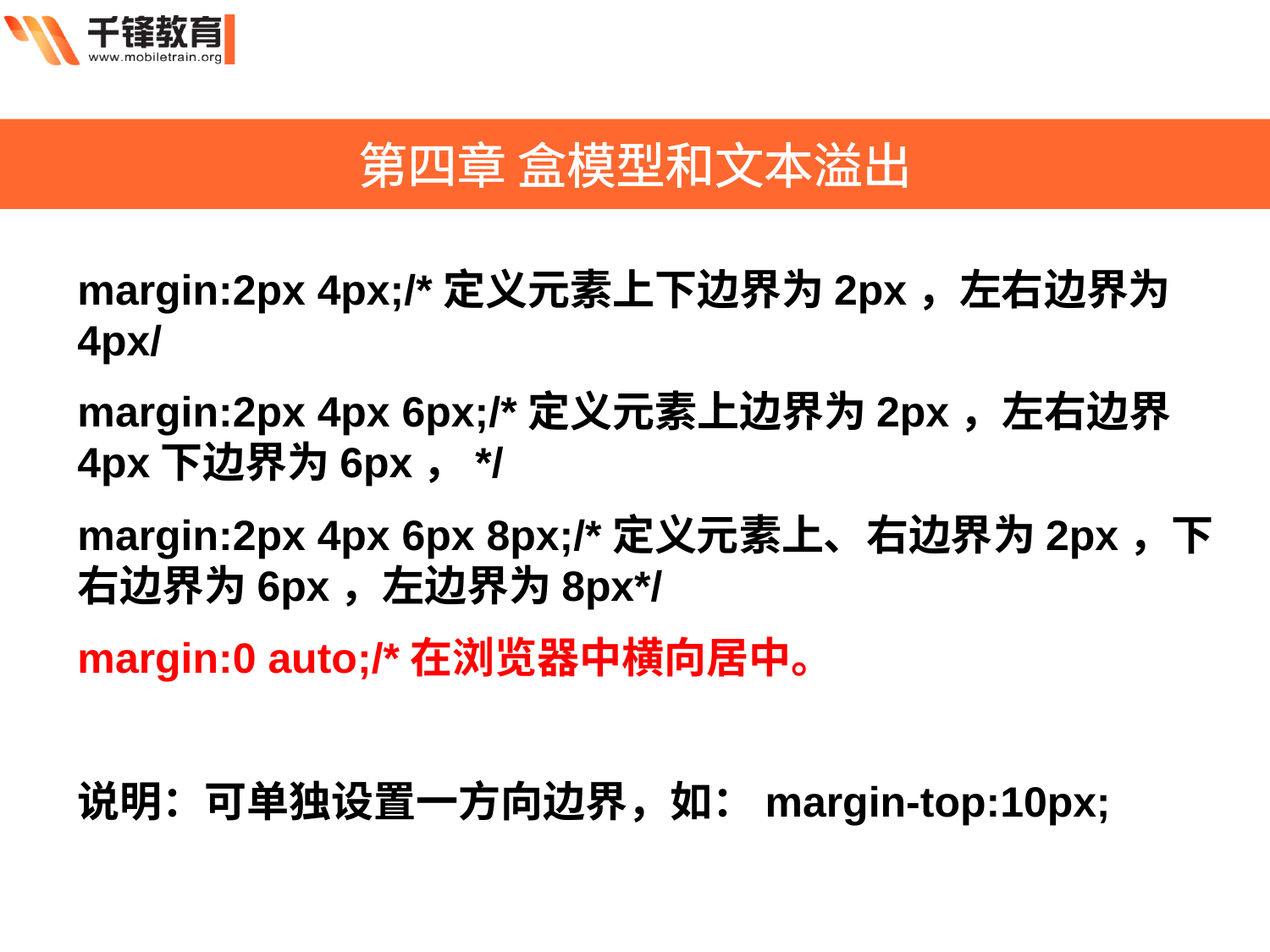

第四章 盒模型和文本溢出
margin:2px 4px;/*定义元素上下边界为2px，左右边界为4px/
margin:2px 4px 6px;/*定义元素上边界为2px，左右边界4px下边界为6px，*/
margin:2px 4px 6px 8px;/*定义元素上、右边界为2px，下右边界为6px，左边界为8px*/
margin:0 auto;/*在浏览器中横向居中。

说明：可单独设置一方向边界，如：margin-top:10px;